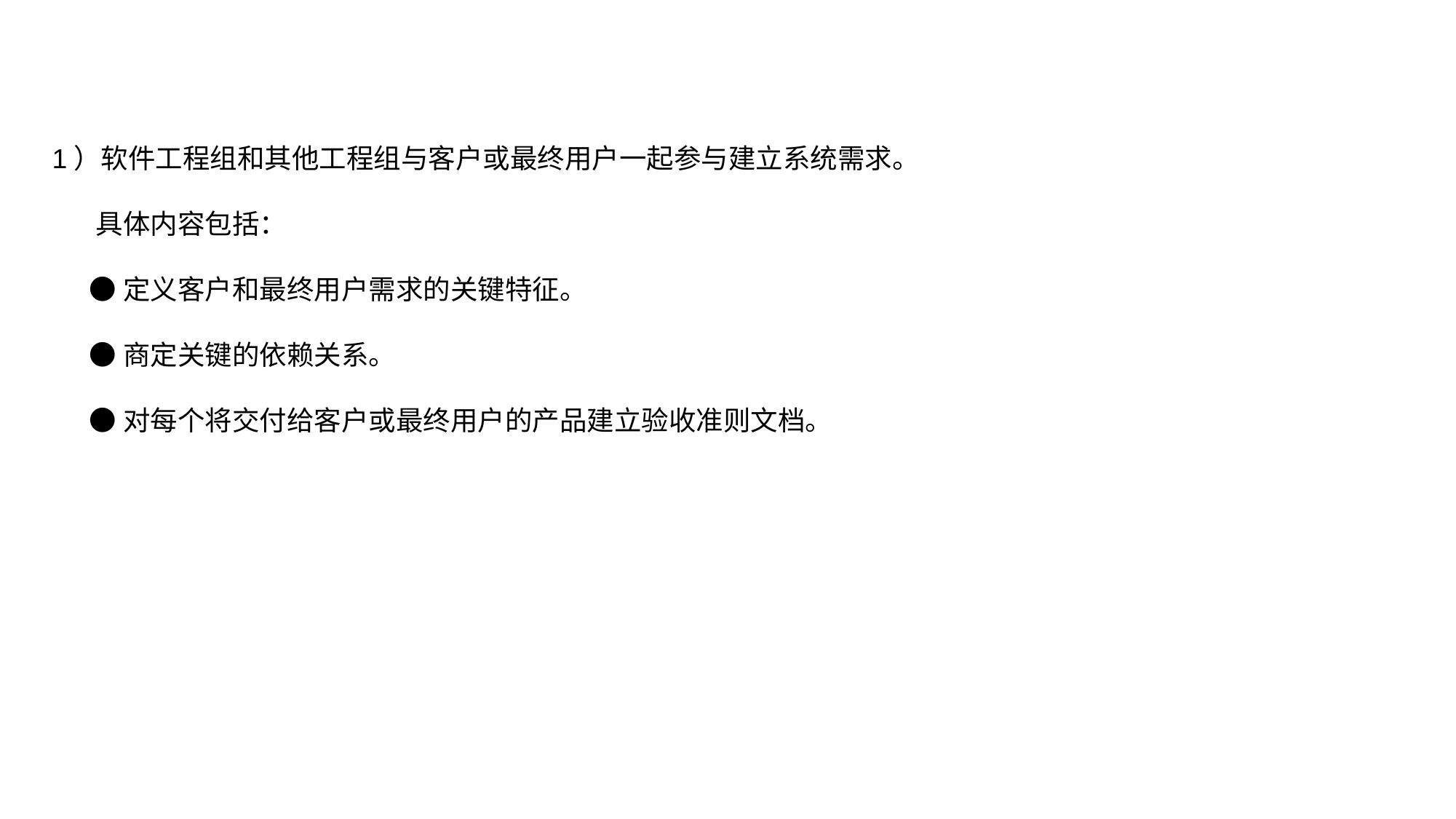

1）软件工程组和其他工程组与客户或最终用户一起参与建立系统需求。
      具体内容包括：
      ●定义客户和最终用户需求的关键特征。
      ●商定关键的依赖关系。
      ●对每个将交付给客户或最终用户的产品建立验收准则文档。